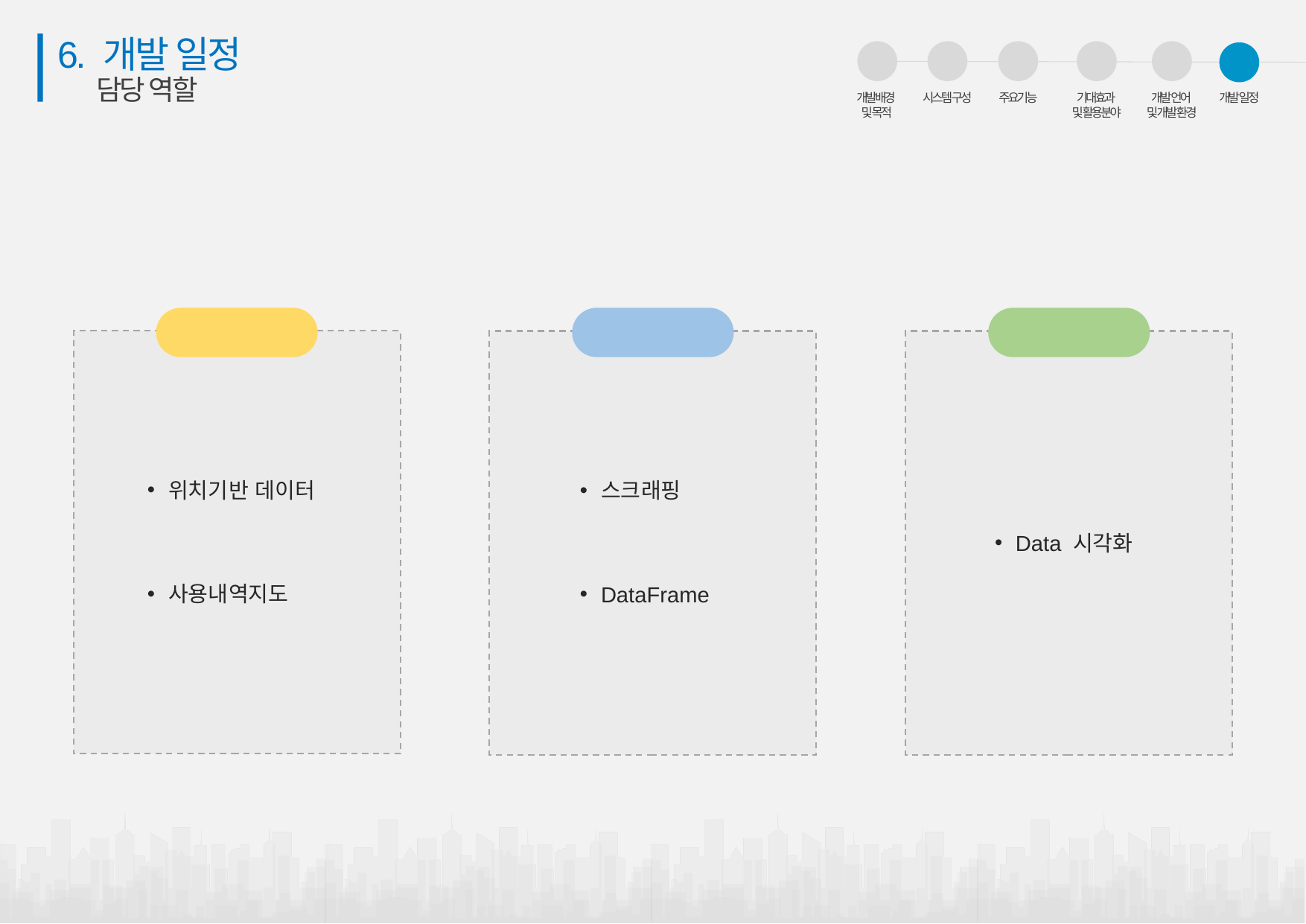

6. 개발 일정

담당 역할

01
개발배경
및 목적

02
시스템 구성

03
주요기능

04
기대효과
및 활용분야

05
개발 언어
및 개발 환경

06
개발 일정

조철호

스크래핑

DataFrame

황영범

위치기반 데이터

사용내역지도

윤경주

Data 시각화